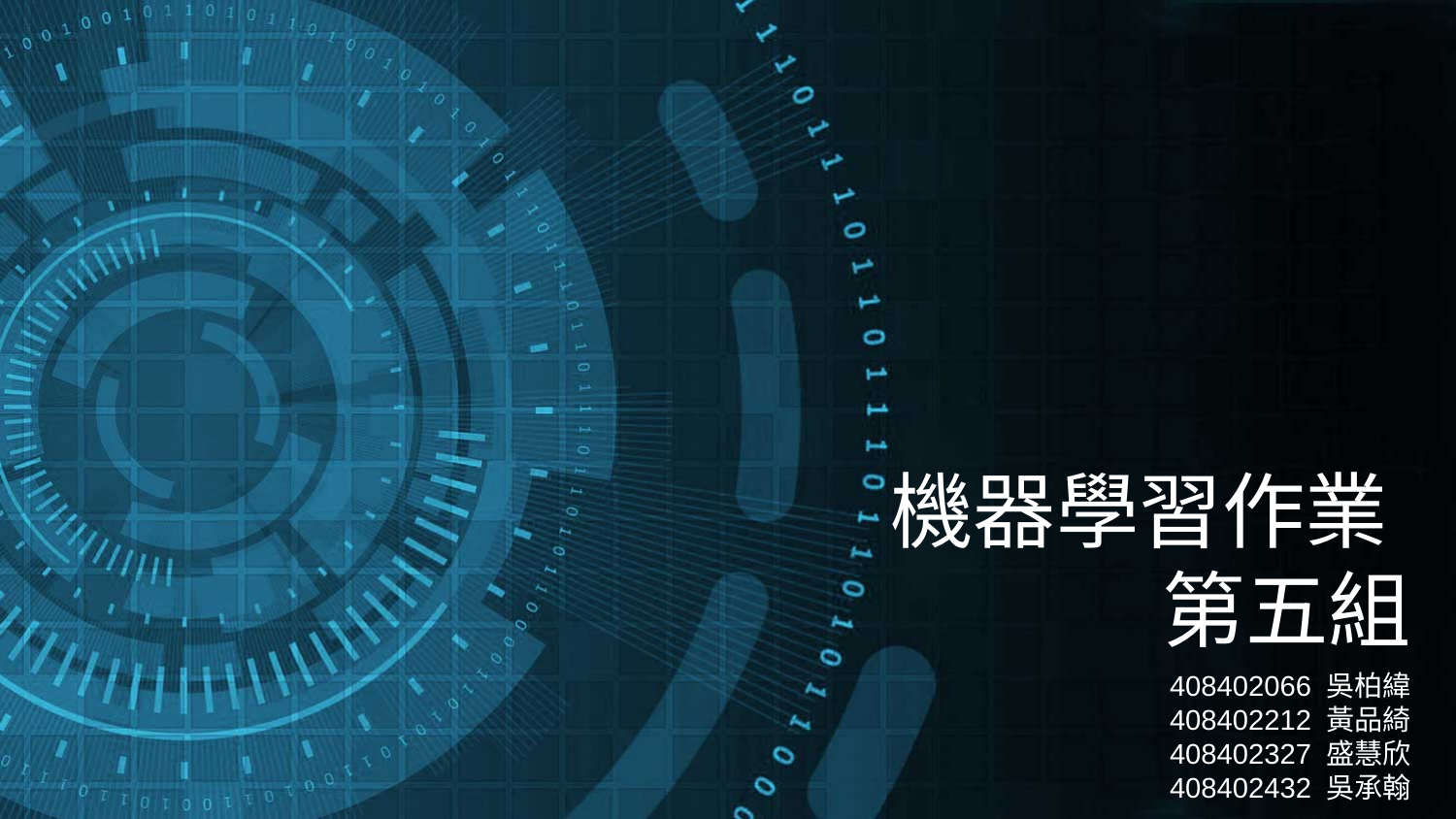

機器學習作業
第五組
408402066 吳柏緯
408402212 黃品綺
408402327 盛慧欣
408402432 吳承翰